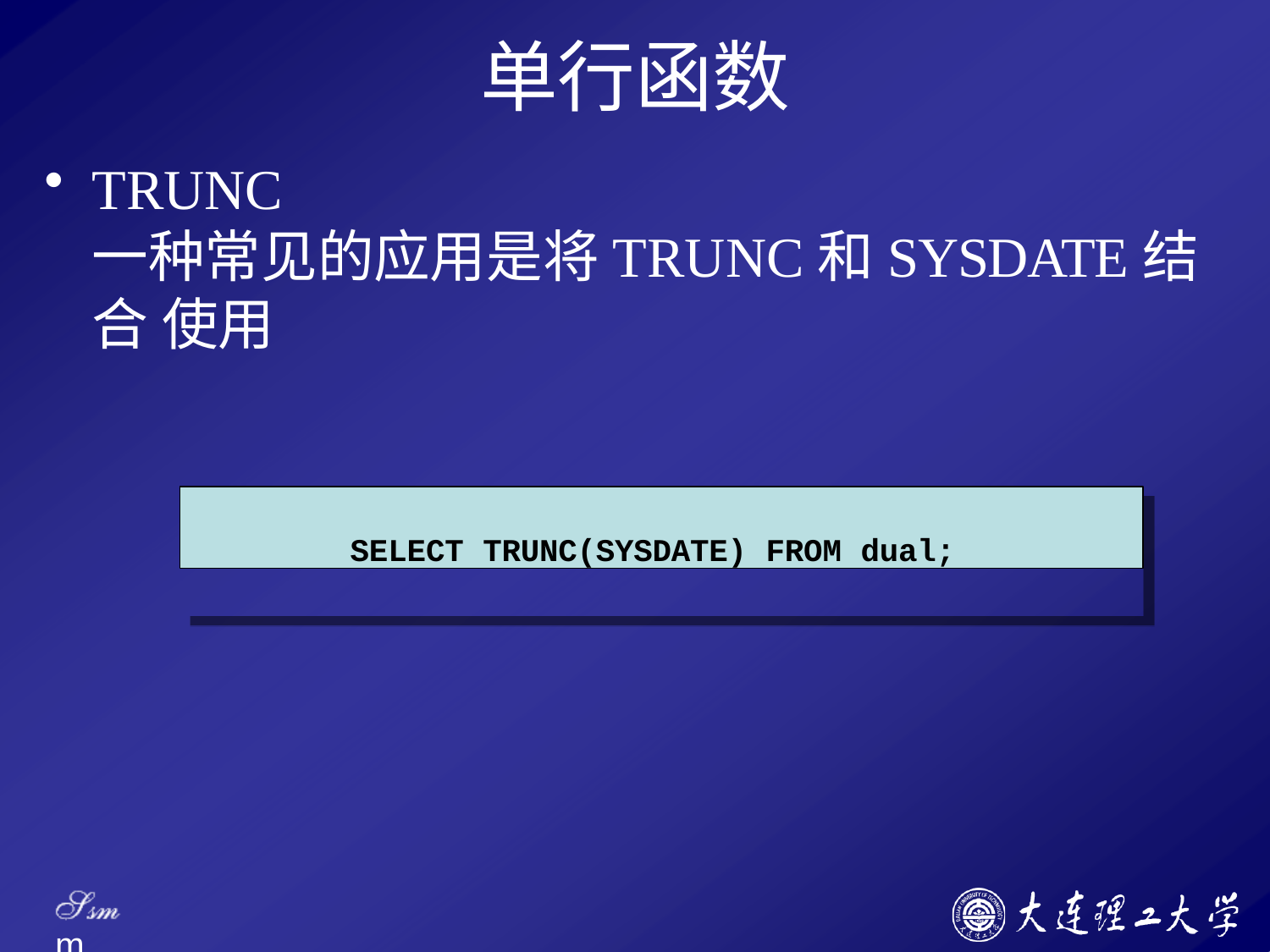

# 单行函数
TRUNC
一种常见的应用是将TRUNC和SYSDATE结合 使用

SELECT TRUNC(SYSDATE) FROM dual;

Ssm